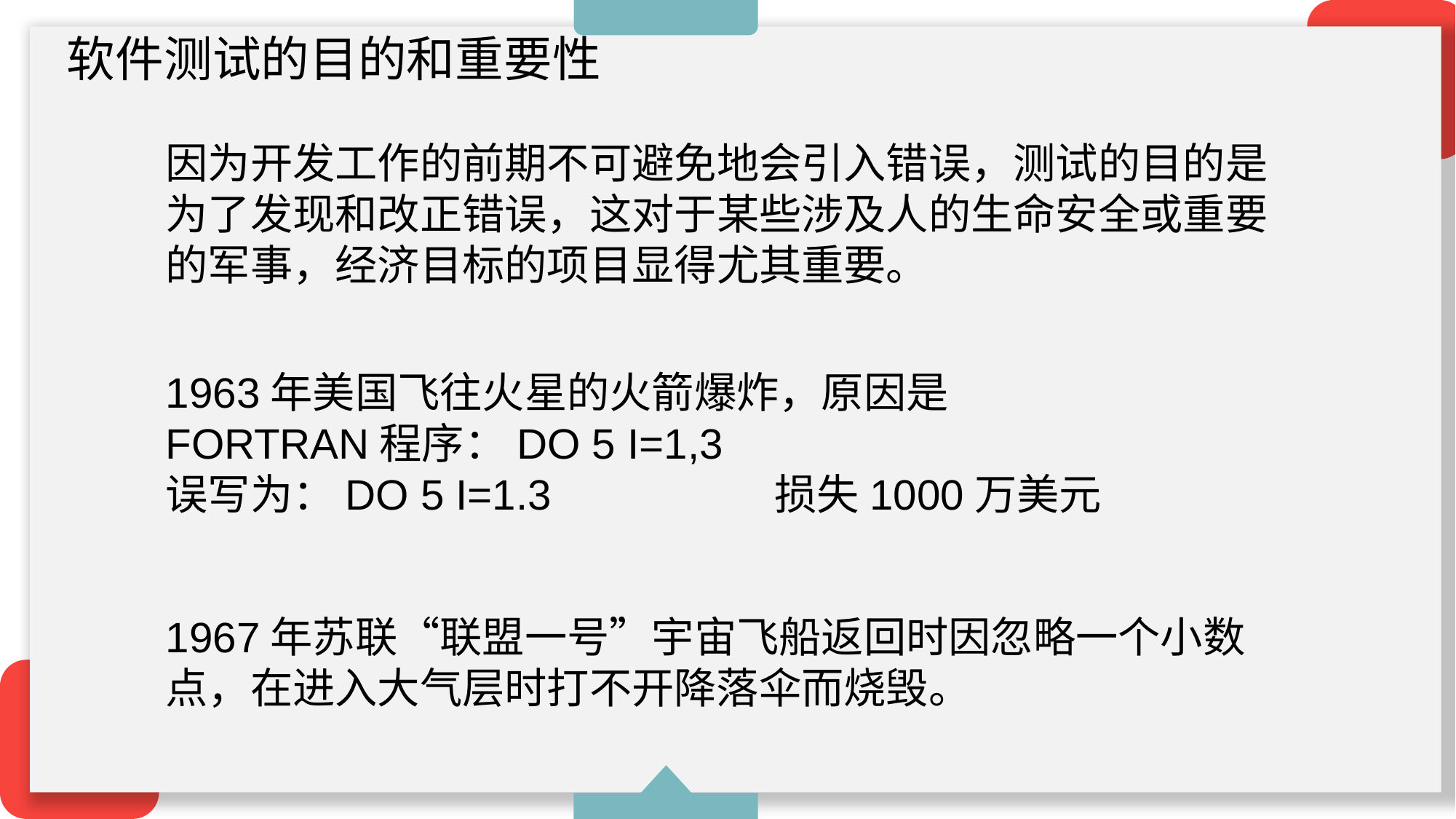

软件测试的目的和重要性
因为开发工作的前期不可避免地会引入错误，测试的目的是为了发现和改正错误，这对于某些涉及人的生命安全或重要的军事，经济目标的项目显得尤其重要。
1963年美国飞往火星的火箭爆炸，原因是
FORTRAN程序：DO 5 I=1,3
误写为：DO 5 I=1.3                  损失1000万美元
1967年苏联“联盟一号”宇宙飞船返回时因忽略一个小数点，在进入大气层时打不开降落伞而烧毁。